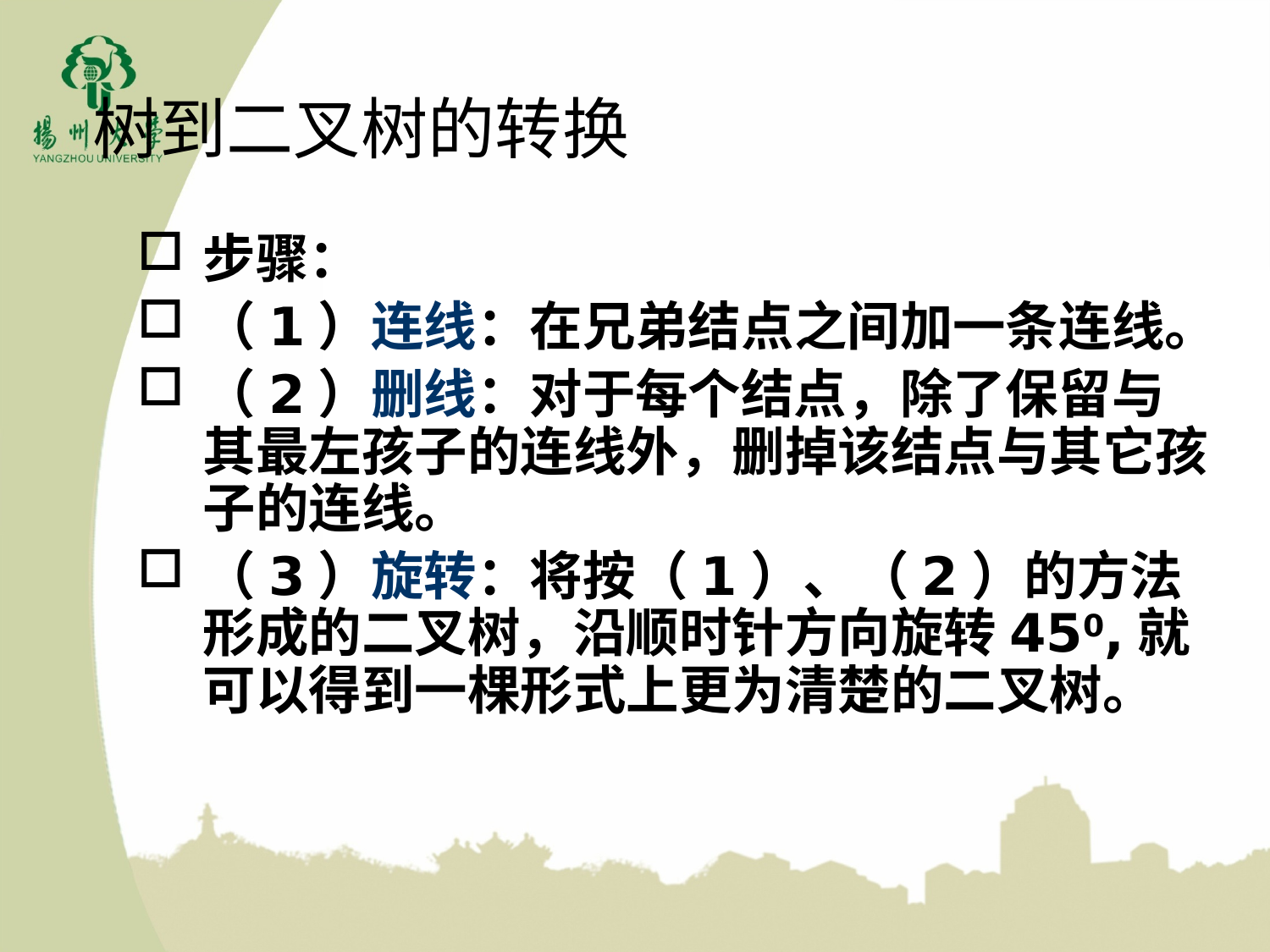

树到二叉树的转换
步骤：
（1）连线：在兄弟结点之间加一条连线。
（2）删线：对于每个结点，除了保留与其最左孩子的连线外，删掉该结点与其它孩子的连线。
（3）旋转：将按（1）、（2）的方法形成的二叉树，沿顺时针方向旋转450,就可以得到一棵形式上更为清楚的二叉树。